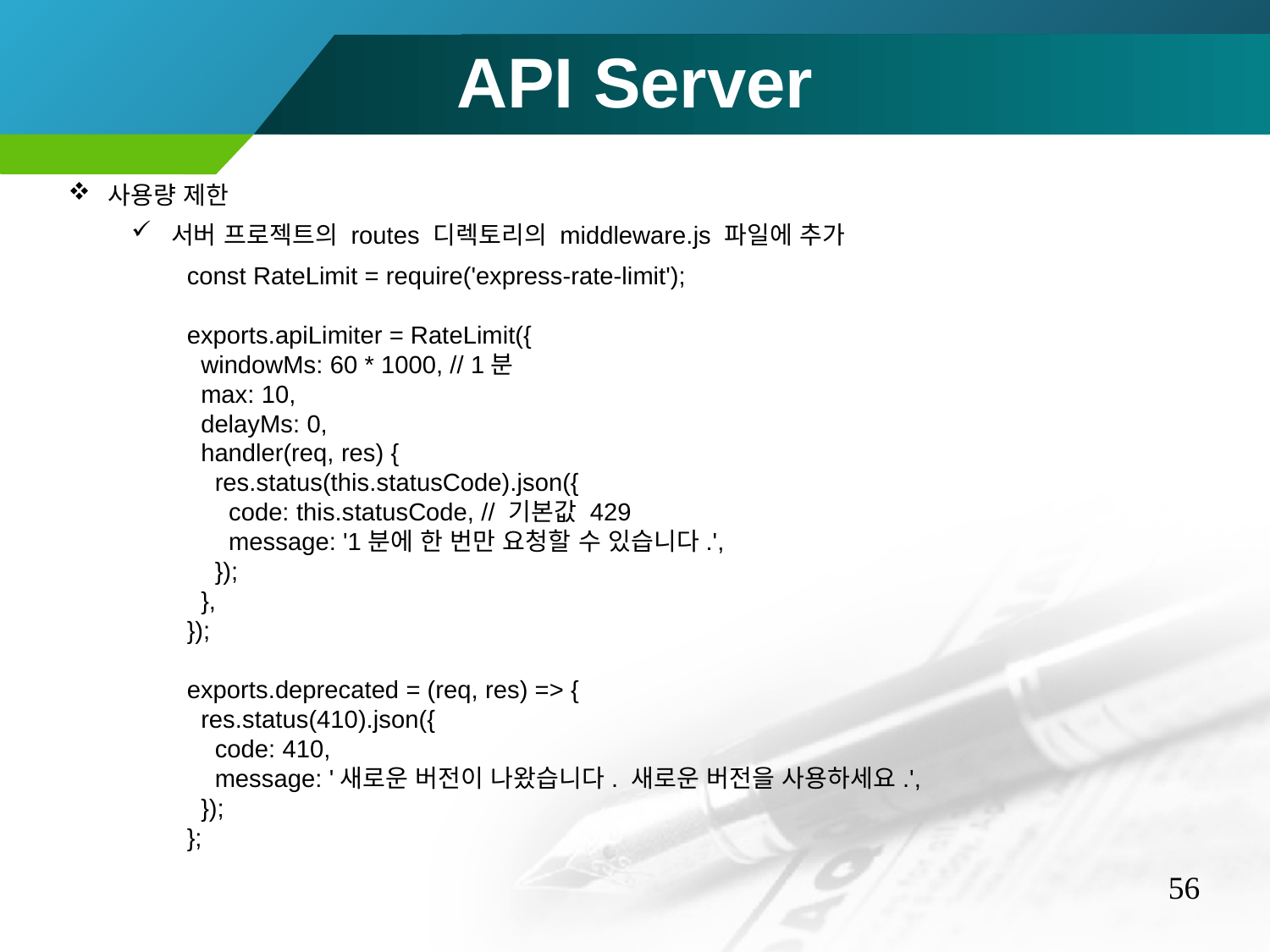

API Server
사용량 제한
서버 프로젝트의 routes 디렉토리의 middleware.js 파일에 추가
const RateLimit = require('express-rate-limit');

exports.apiLimiter = RateLimit({
  windowMs: 60 * 1000, // 1분
  max: 10,
  delayMs: 0,
  handler(req, res) {
    res.status(this.statusCode).json({
      code: this.statusCode, // 기본값 429
      message: '1분에 한 번만 요청할 수 있습니다.',
    });
  },
});

exports.deprecated = (req, res) => {
  res.status(410).json({
    code: 410,
    message: '새로운 버전이 나왔습니다. 새로운 버전을 사용하세요.',
  });
};

56